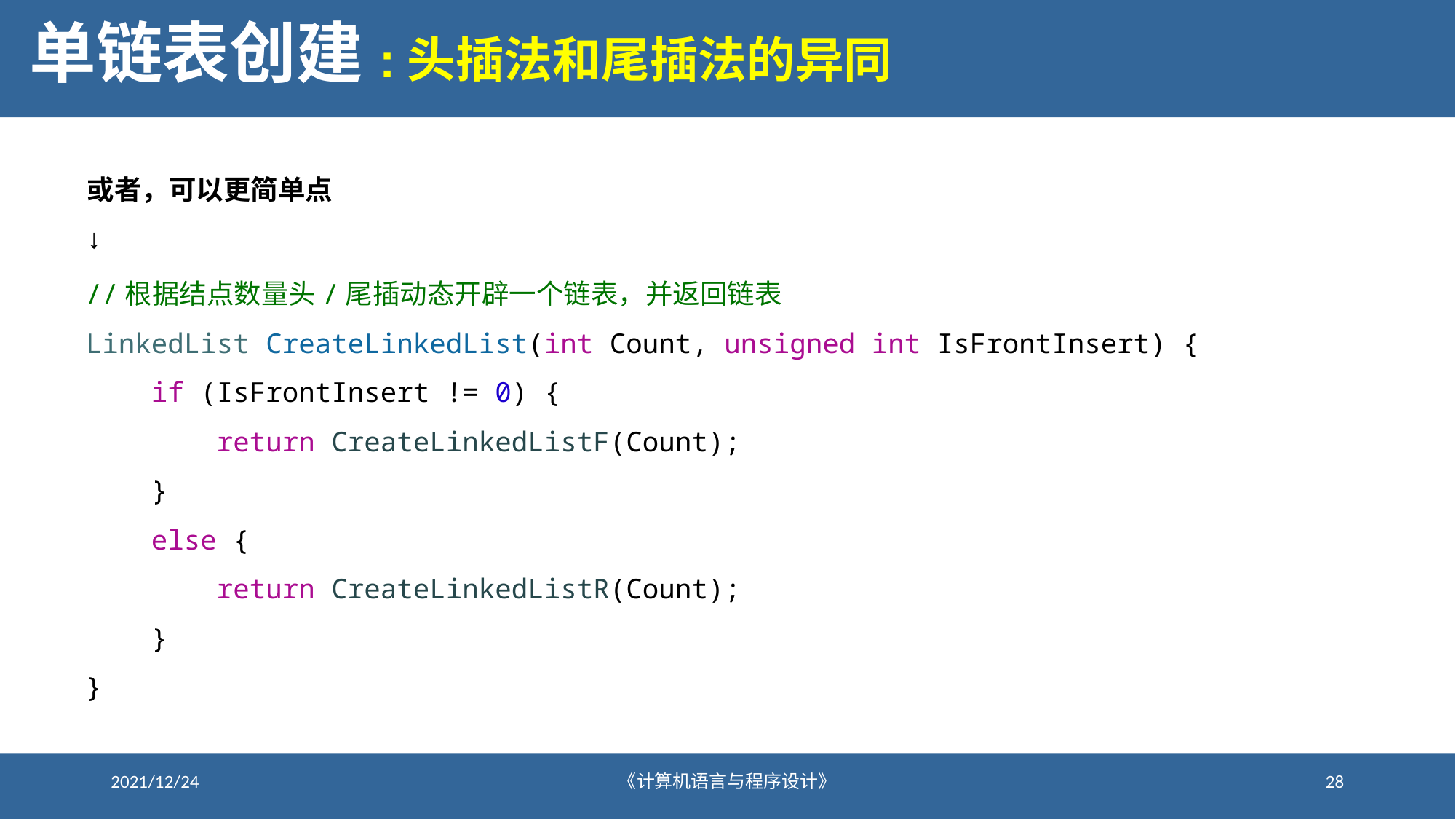

# 单链表创建:头插法和尾插法的异同
或者，可以更简单点
↓
//根据结点数量头/尾插动态开辟一个链表，并返回链表
LinkedList CreateLinkedList(int Count, unsigned int IsFrontInsert) {
    if (IsFrontInsert != 0) {
        return CreateLinkedListF(Count);
    }
    else {
        return CreateLinkedListR(Count);
    }
}
2021/12/24
《计算机语言与程序设计》
28